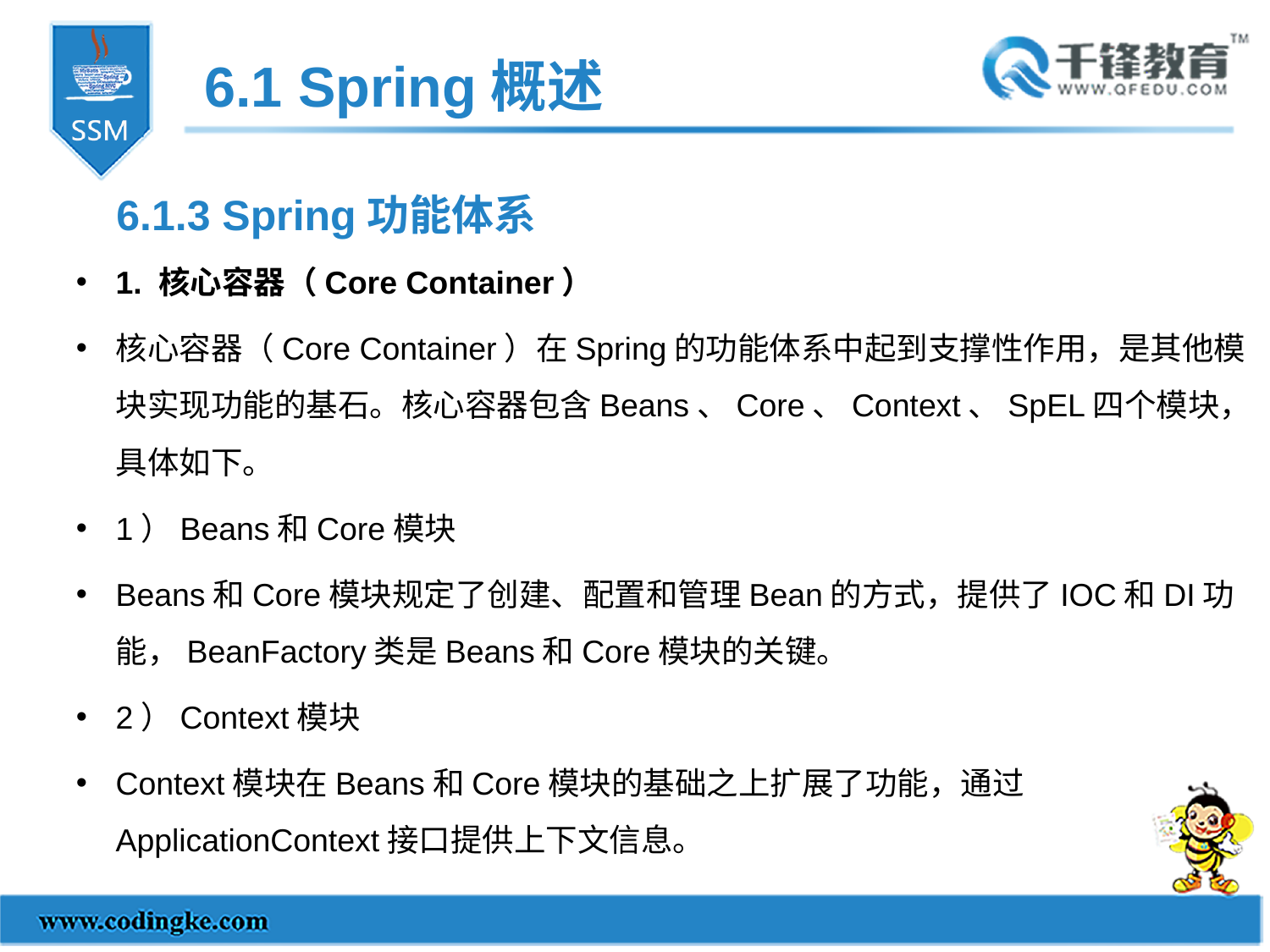

6.1 Spring概述
6.1.3 Spring功能体系
1. 核心容器（Core Container）
核心容器（Core Container）在Spring的功能体系中起到支撑性作用，是其他模块实现功能的基石。核心容器包含Beans、Core、Context、SpEL四个模块，具体如下。
1）Beans和Core模块
Beans和Core模块规定了创建、配置和管理Bean的方式，提供了IOC和DI功能，BeanFactory类是Beans和Core模块的关键。
2）Context模块
Context模块在Beans和Core模块的基础之上扩展了功能，通过ApplicationContext接口提供上下文信息。